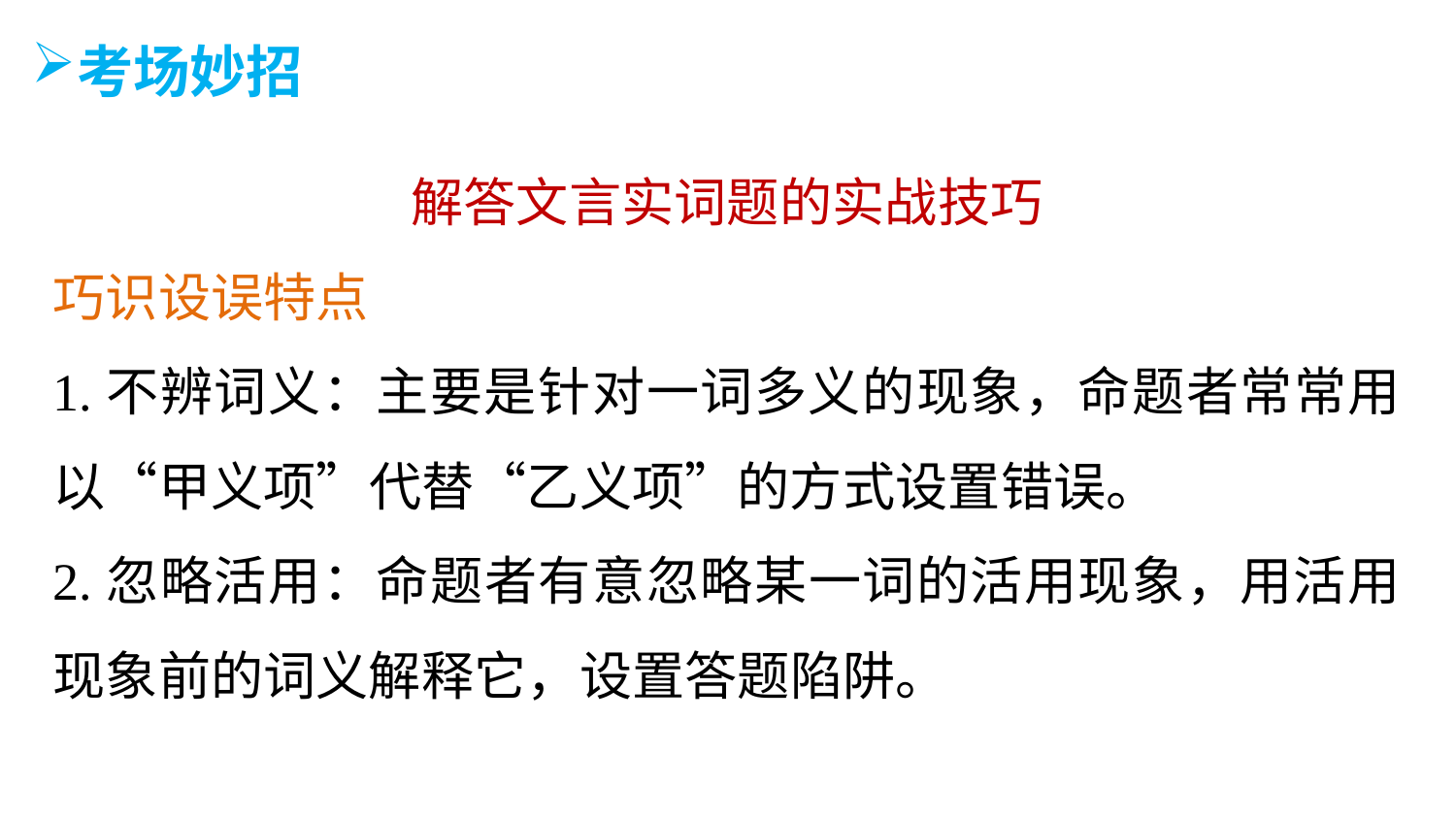

考场妙招
解答文言实词题的实战技巧
巧识设误特点
1.不辨词义：主要是针对一词多义的现象，命题者常常用以“甲义项”代替“乙义项”的方式设置错误。
2.忽略活用：命题者有意忽略某一词的活用现象，用活用现象前的词义解释它，设置答题陷阱。